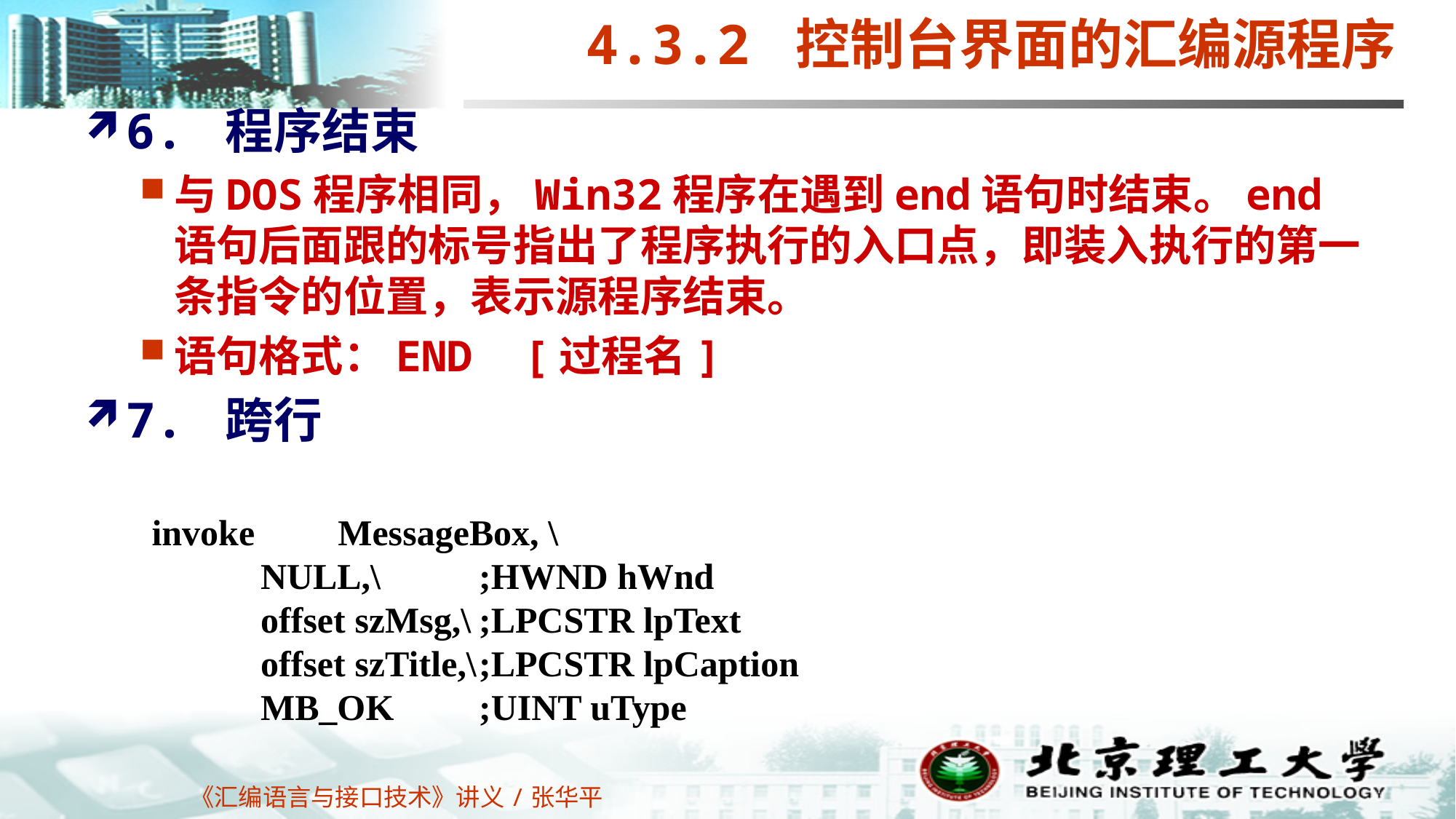

4.3.2 控制台界面的汇编源程序
6. 程序结束
与DOS程序相同，Win32程序在遇到end语句时结束。end语句后面跟的标号指出了程序执行的入口点，即装入执行的第一条指令的位置，表示源程序结束。
语句格式：END  [过程名]
7. 跨行

invoke	MessageBox, \
	NULL,\	;HWND hWnd
	offset szMsg,\	;LPCSTR lpText
	offset szTitle,\	;LPCSTR lpCaption
	MB_OK	;UINT uType